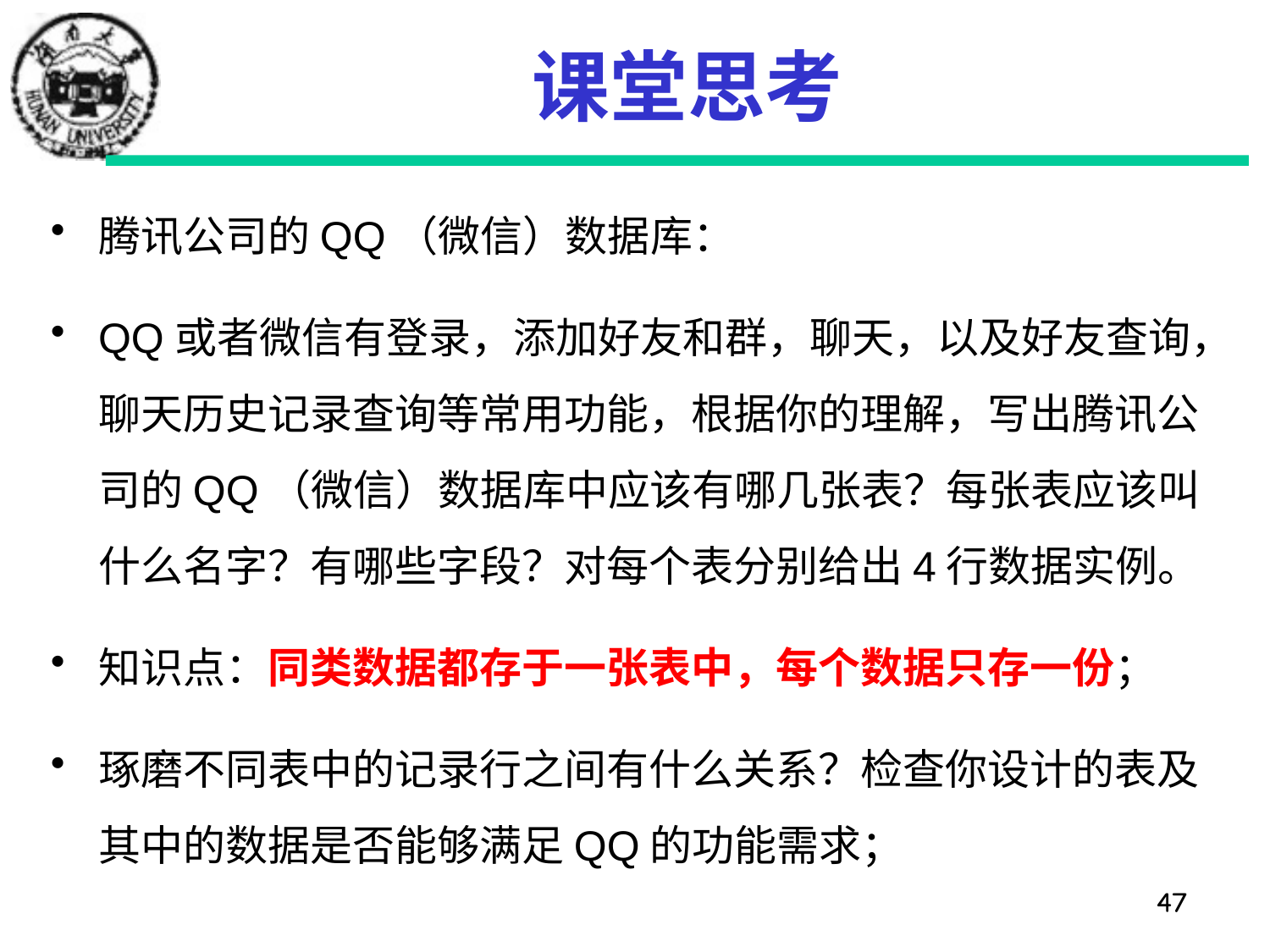

# 课堂思考
腾讯公司的QQ（微信）数据库：
QQ或者微信有登录，添加好友和群，聊天，以及好友查询，聊天历史记录查询等常用功能，根据你的理解，写出腾讯公司的QQ（微信）数据库中应该有哪几张表？每张表应该叫什么名字？有哪些字段？对每个表分别给出4行数据实例。
知识点：同类数据都存于一张表中，每个数据只存一份；
琢磨不同表中的记录行之间有什么关系？检查你设计的表及其中的数据是否能够满足QQ的功能需求；
47